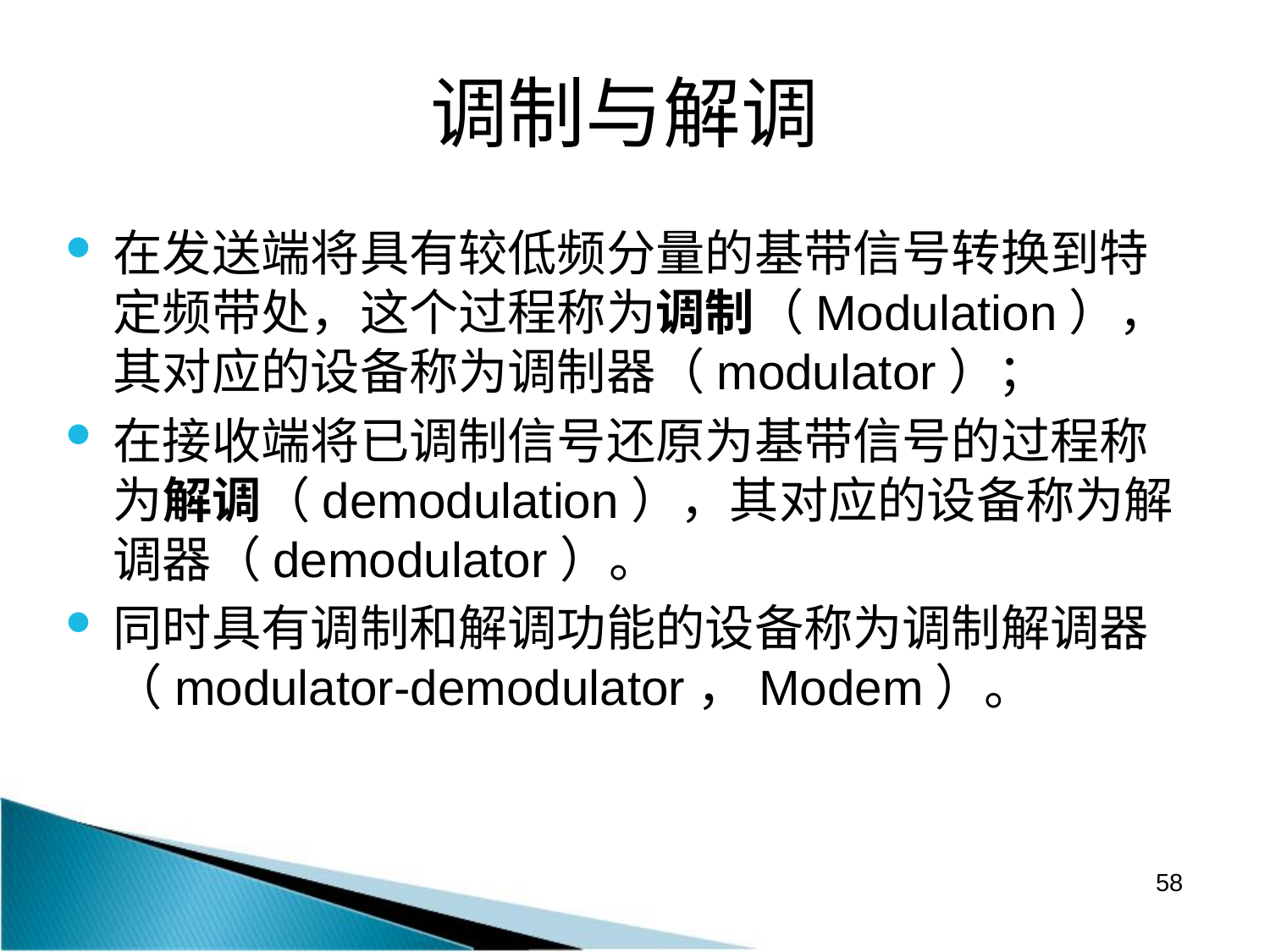

# 调制与解调
在发送端将具有较低频分量的基带信号转换到特定频带处，这个过程称为调制（Modulation），其对应的设备称为调制器（modulator）；
在接收端将已调制信号还原为基带信号的过程称为解调（demodulation），其对应的设备称为解调器（demodulator）。
同时具有调制和解调功能的设备称为调制解调器（modulator-demodulator，Modem）。
58